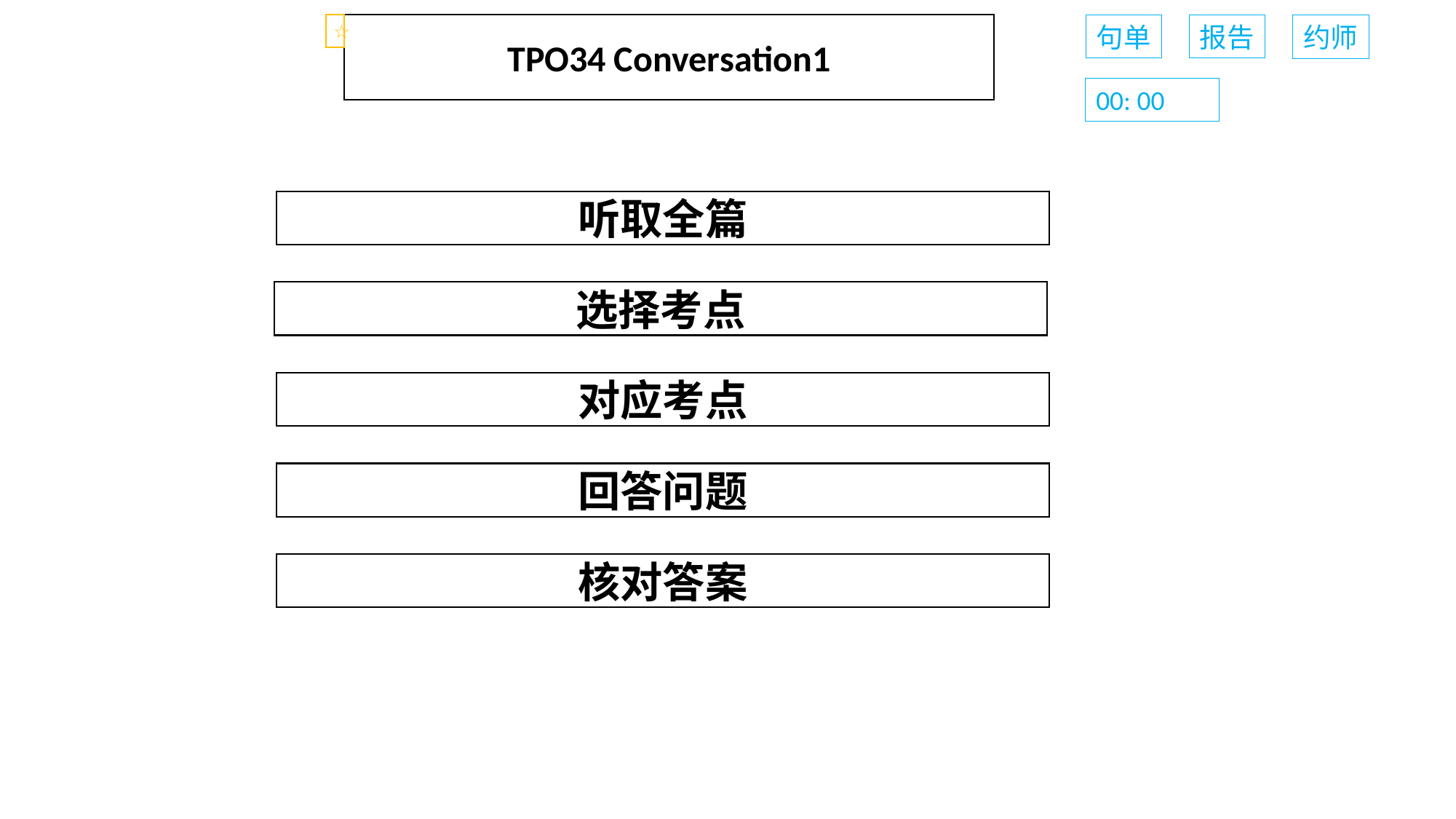

☆
TPO34 Conversation1
句单
报告
约师
00: 00
听取全篇
选择考点
对应考点
回答问题
核对答案